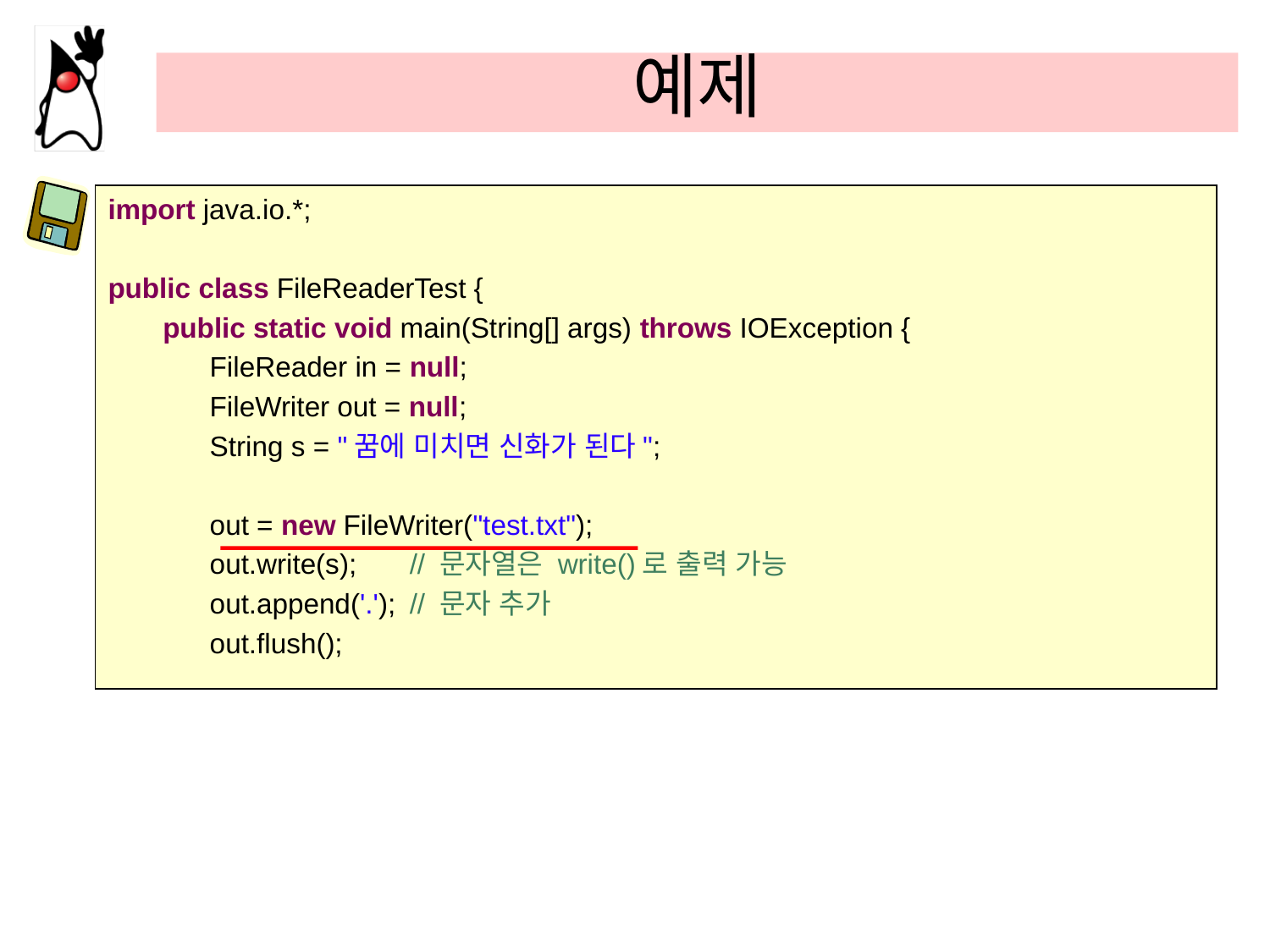

# 예제

import java.io.*;

public class FileReaderTest {
       public static void main(String[] args) throws IOException {
             FileReader in = null;
             FileWriter out = null;
             String s = "꿈에 미치면 신화가 된다";

             out = new FileWriter("test.txt");
             out.write(s); 	// 문자열은 write()로 출력 가능
             out.append('.'); 	// 문자 추가
             out.flush();